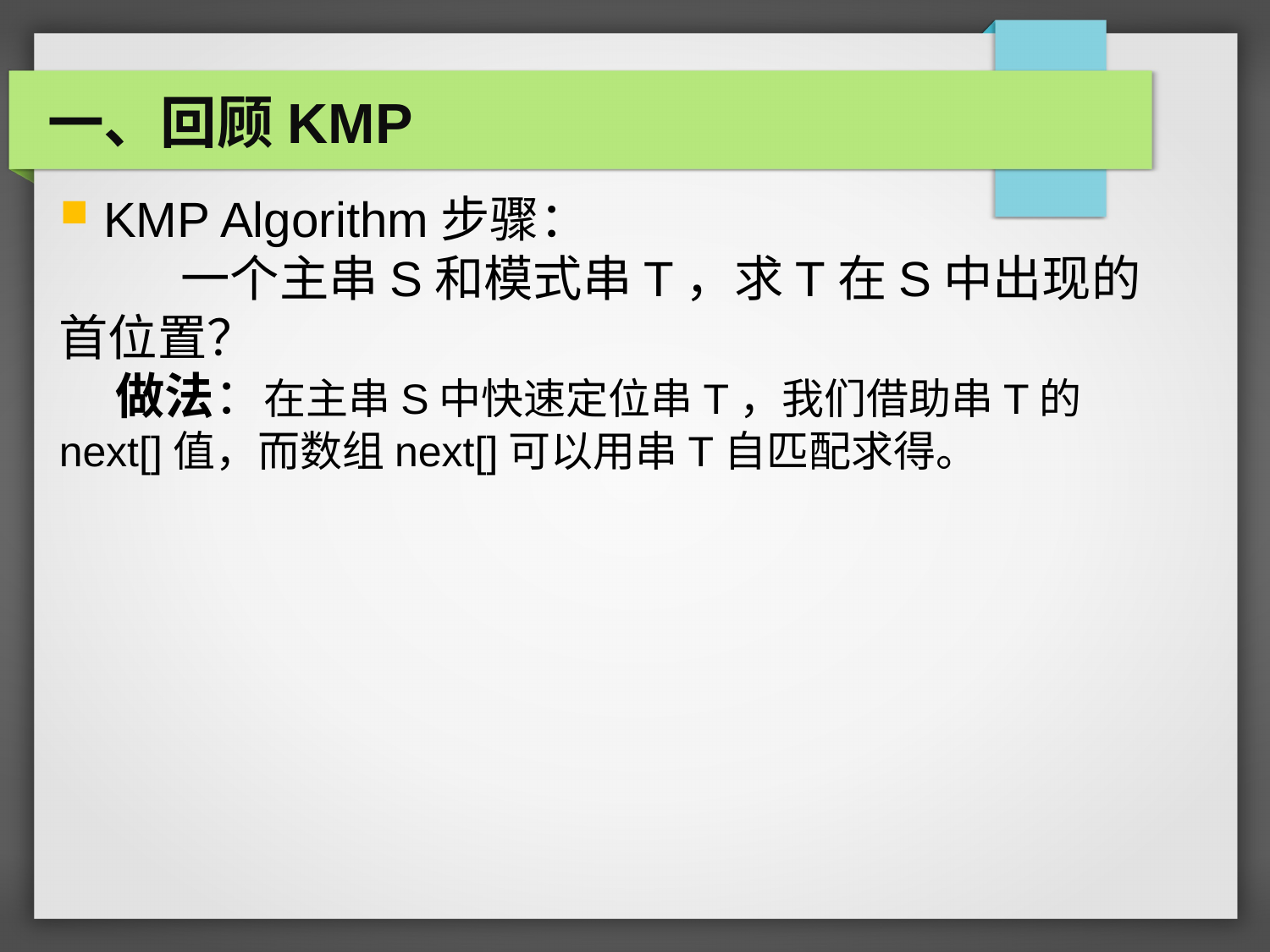

# 一、回顾KMP
KMP Algorithm步骤：
          一个主串S和模式串T，求T在S中出现的首位置？
    做法：在主串S中快速定位串T，我们借助串T的next[]值，而数组next[]可以用串T自匹配求得。